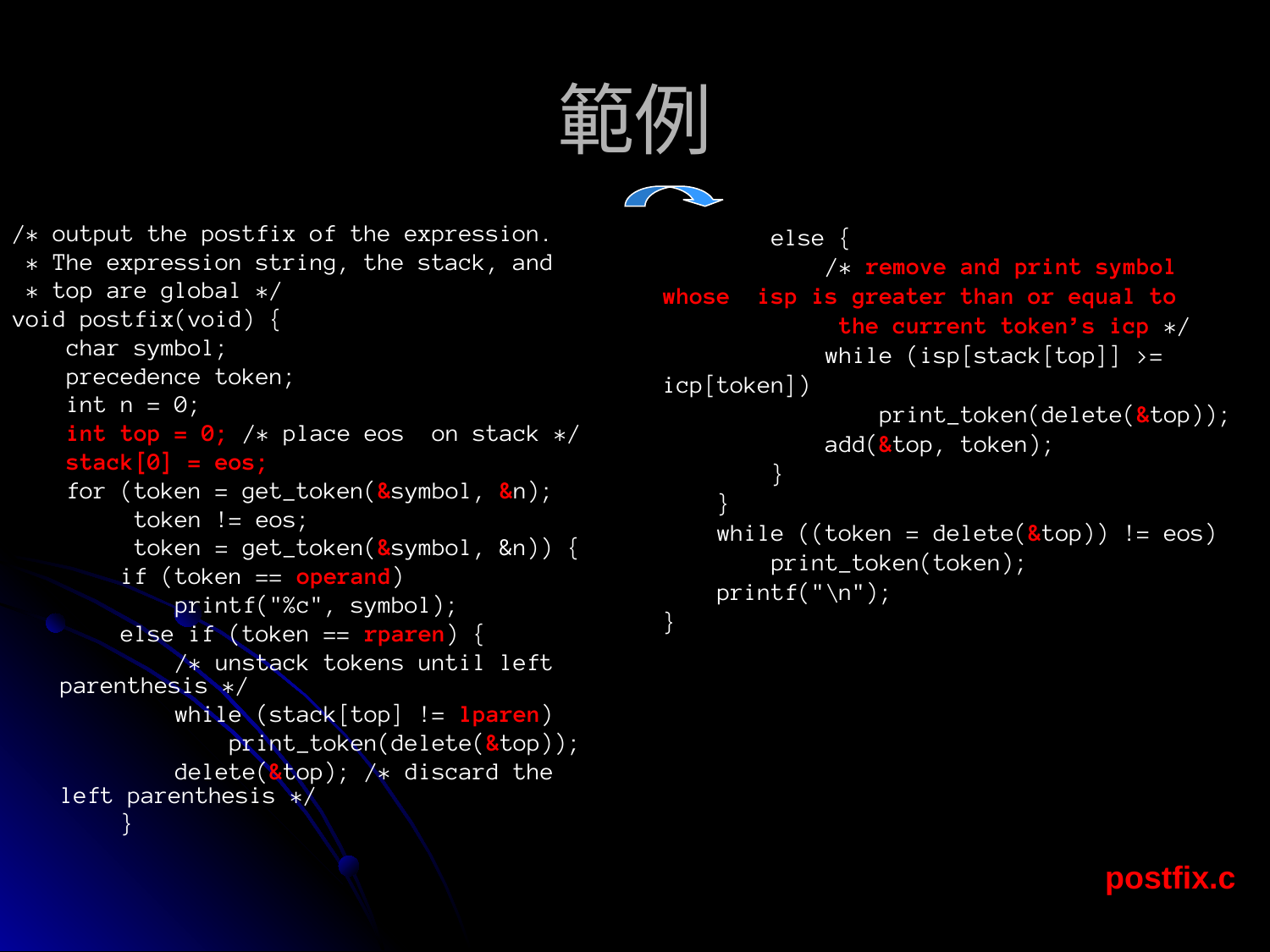

# 範例

        else {
            /* remove and print symbol whose  isp is greater than or equal to
             the current token’s icp */
            while (isp[stack[top]] >= icp[token])
                print_token(delete(&top));
            add(&top, token);
        }
    }
    while ((token = delete(&top)) != eos)
        print_token(token);
    printf("\n");
}
/* output the postfix of the expression.
 * The expression string, the stack, and
 * top are global */
void postfix(void) {
    char symbol;
    precedence token;
    int n = 0;
    int top = 0; /* place eos  on stack */
    stack[0] = eos;
    for (token = get_token(&symbol, &n);
         token != eos;
         token = get_token(&symbol, &n)) {
        if (token == operand)
            printf("%c", symbol);
        else if (token == rparen) {
            /* unstack tokens until left    parenthesis */
            while (stack[top] != lparen)
                print_token(delete(&top));
            delete(&top); /* discard the left parenthesis */
        }
postfix.c